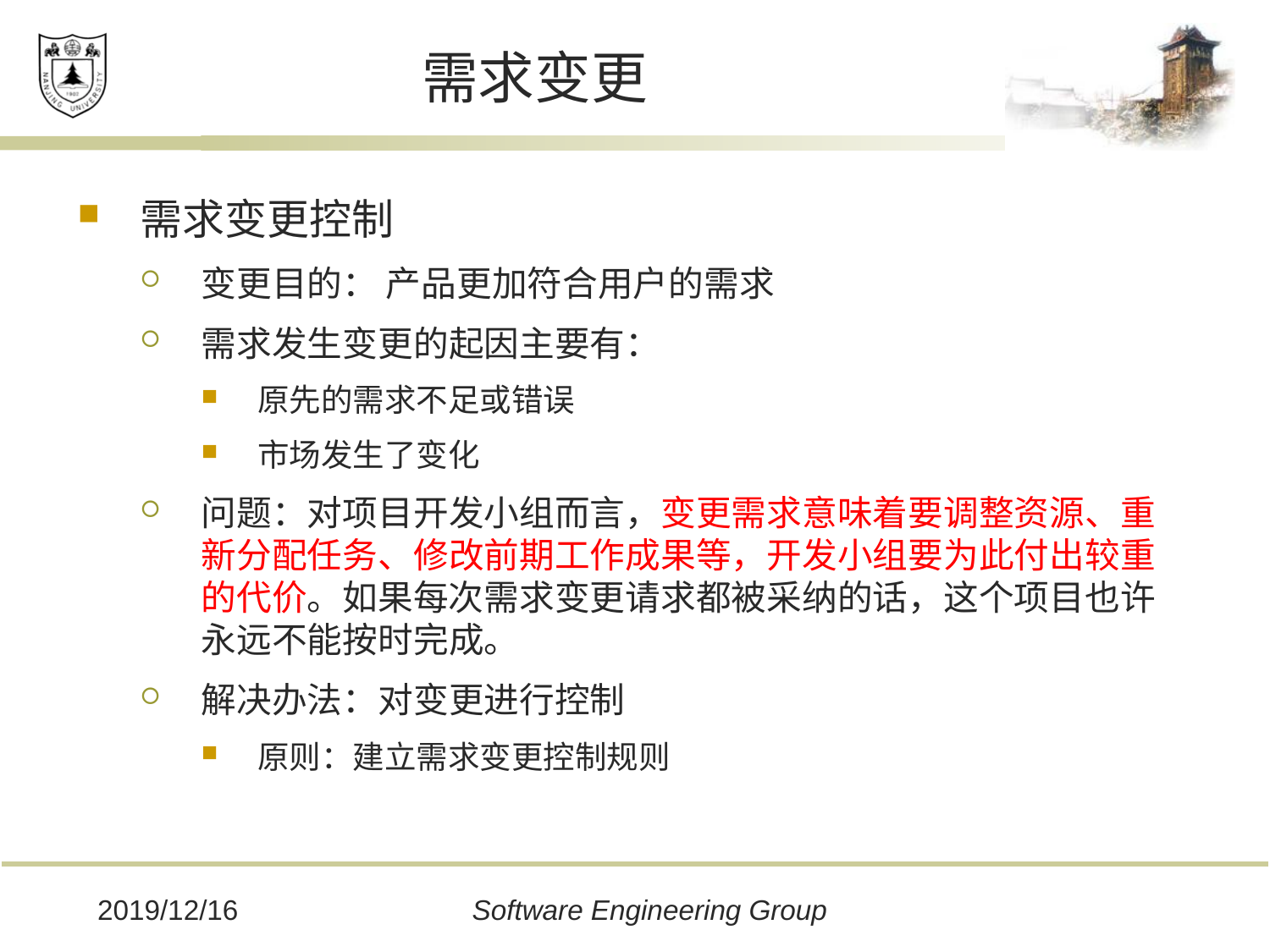

# 需求变更
需求变更控制
变更目的： 产品更加符合用户的需求
需求发生变更的起因主要有：
原先的需求不足或错误
市场发生了变化
问题：对项目开发小组而言，变更需求意味着要调整资源、重新分配任务、修改前期工作成果等，开发小组要为此付出较重的代价。如果每次需求变更请求都被采纳的话，这个项目也许永远不能按时完成。
解决办法：对变更进行控制
原则：建立需求变更控制规则
2019/12/16
Software Engineering Group